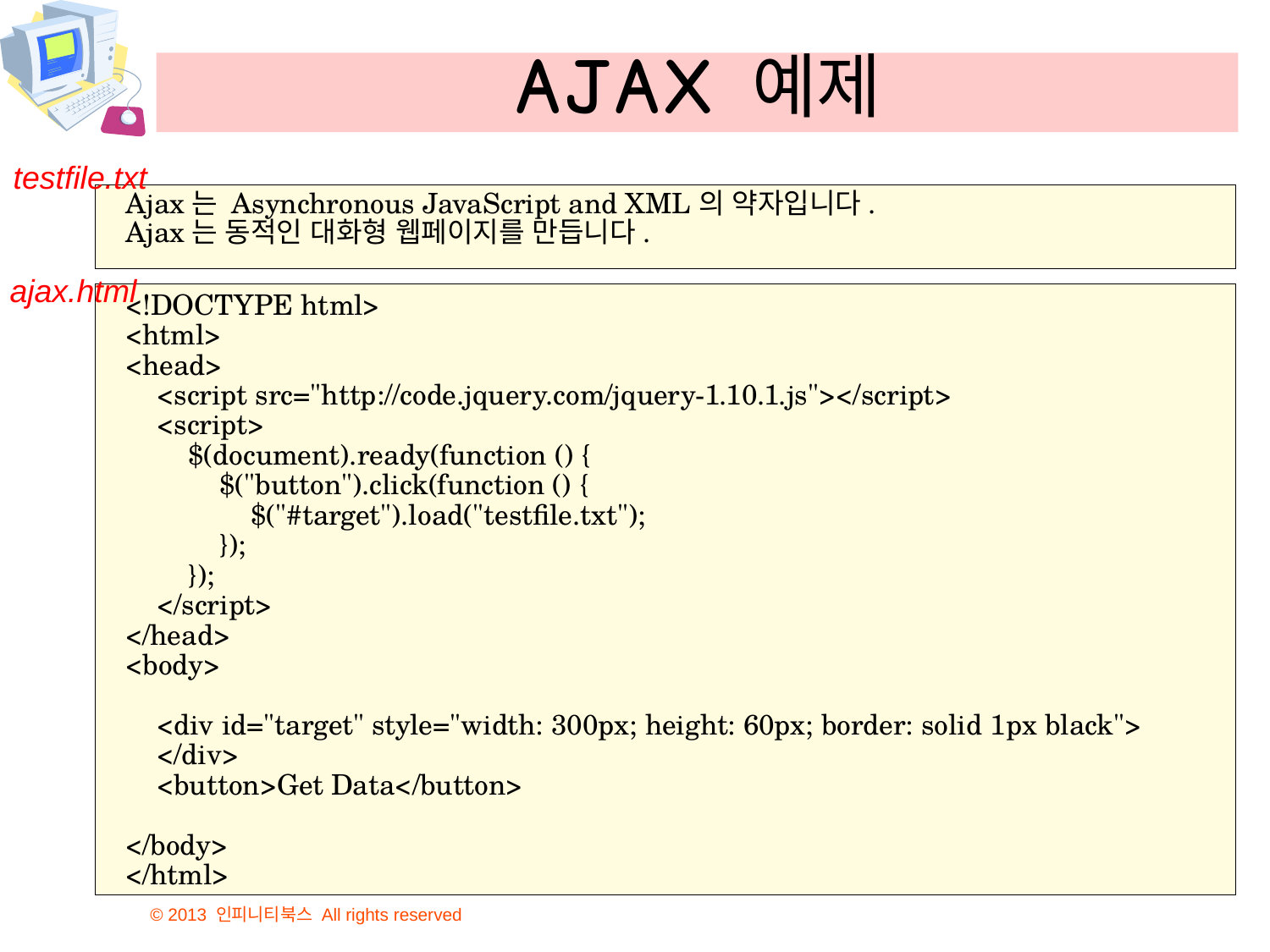

# AJAX 예제
testfile.txt
Ajax는 Asynchronous JavaScript and XML의 약자입니다.
Ajax는 동적인 대화형 웹페이지를 만듭니다.
ajax.html
<!DOCTYPE html>
<html>
<head>
    <script src="http://code.jquery.com/jquery-1.10.1.js"></script>
    <script>
        $(document).ready(function () {
            $("button").click(function () {
                $("#target").load("testfile.txt");
            });
        });
    </script>
</head>
<body>

    <div id="target" style="width: 300px; height: 60px; border: solid 1px black">
    </div>
    <button>Get Data</button>

</body>
</html>